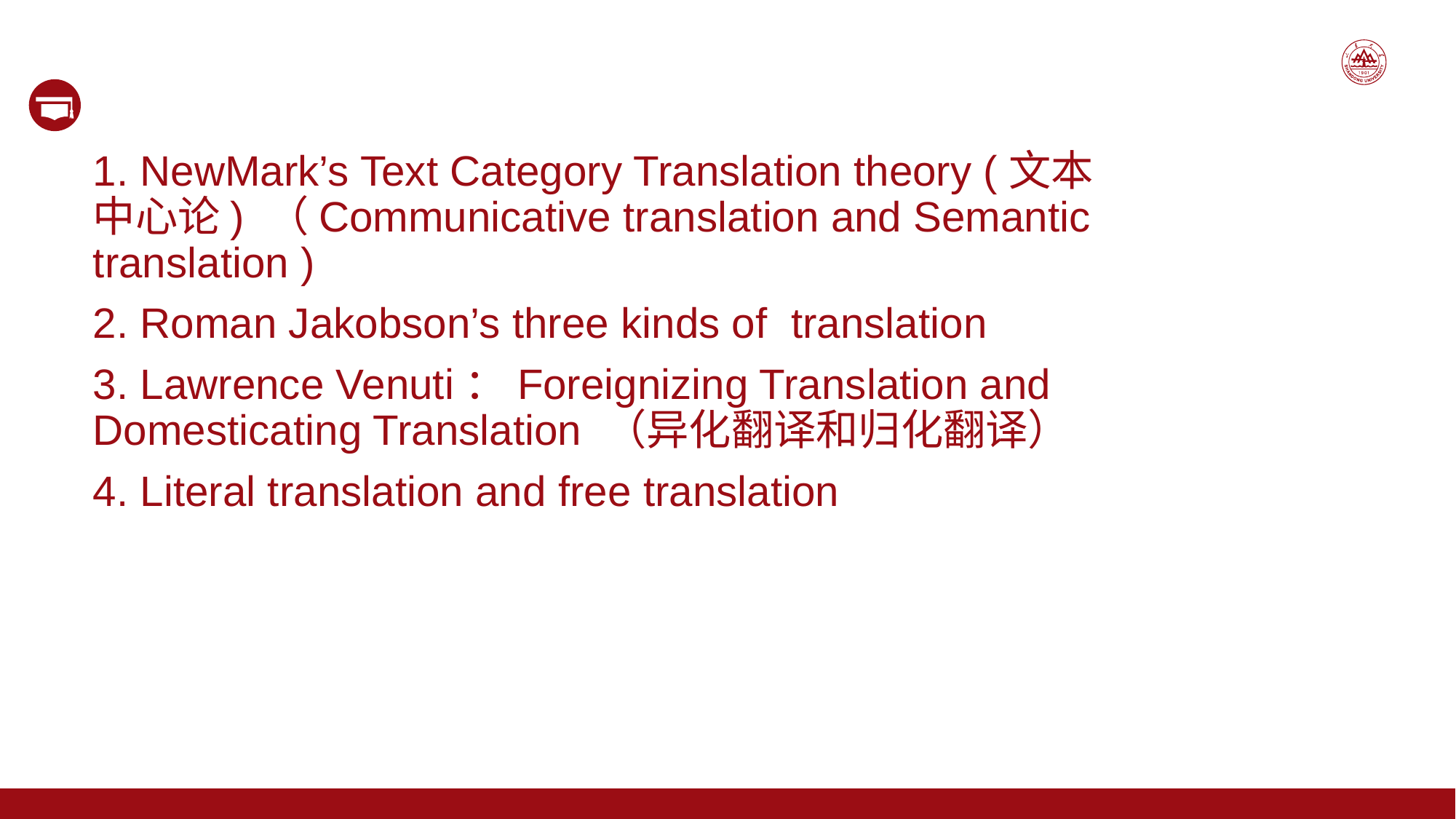

1. NewMark’s Text Category Translation theory (文本中心论) （Communicative translation and Semantic translation )
2. Roman Jakobson’s three kinds of  translation
3. Lawrence Venuti：Foreignizing Translation and Domesticating Translation （异化翻译和归化翻译）
4. Literal translation and free translation